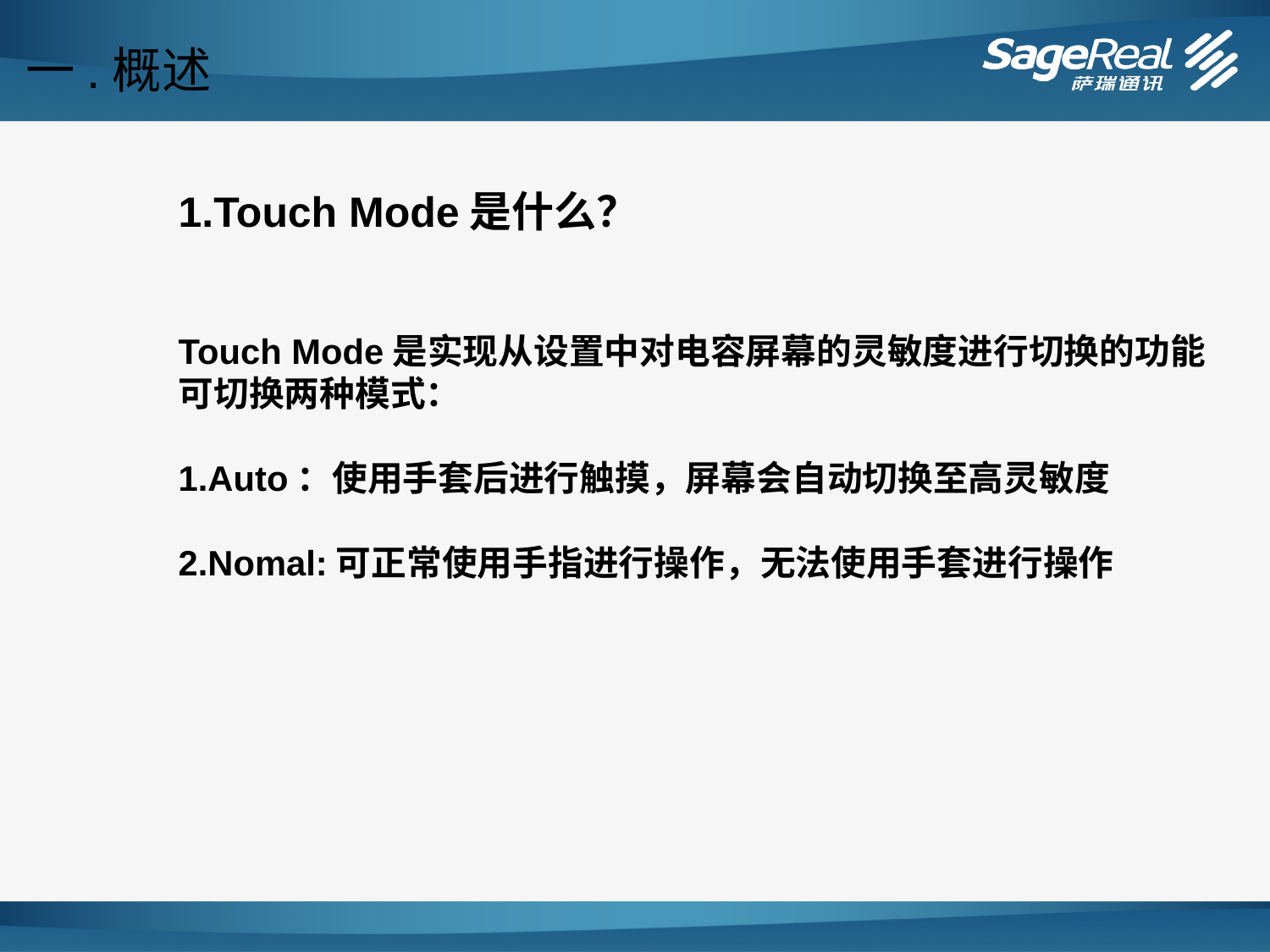

一.概述
	1.Touch Mode是什么？

	Touch Mode是实现从设置中对电容屏幕的灵敏度进行切换的功能
	可切换两种模式：

	1.Auto：使用手套后进行触摸，屏幕会自动切换至高灵敏度

	2.Nomal:可正常使用手指进行操作，无法使用手套进行操作